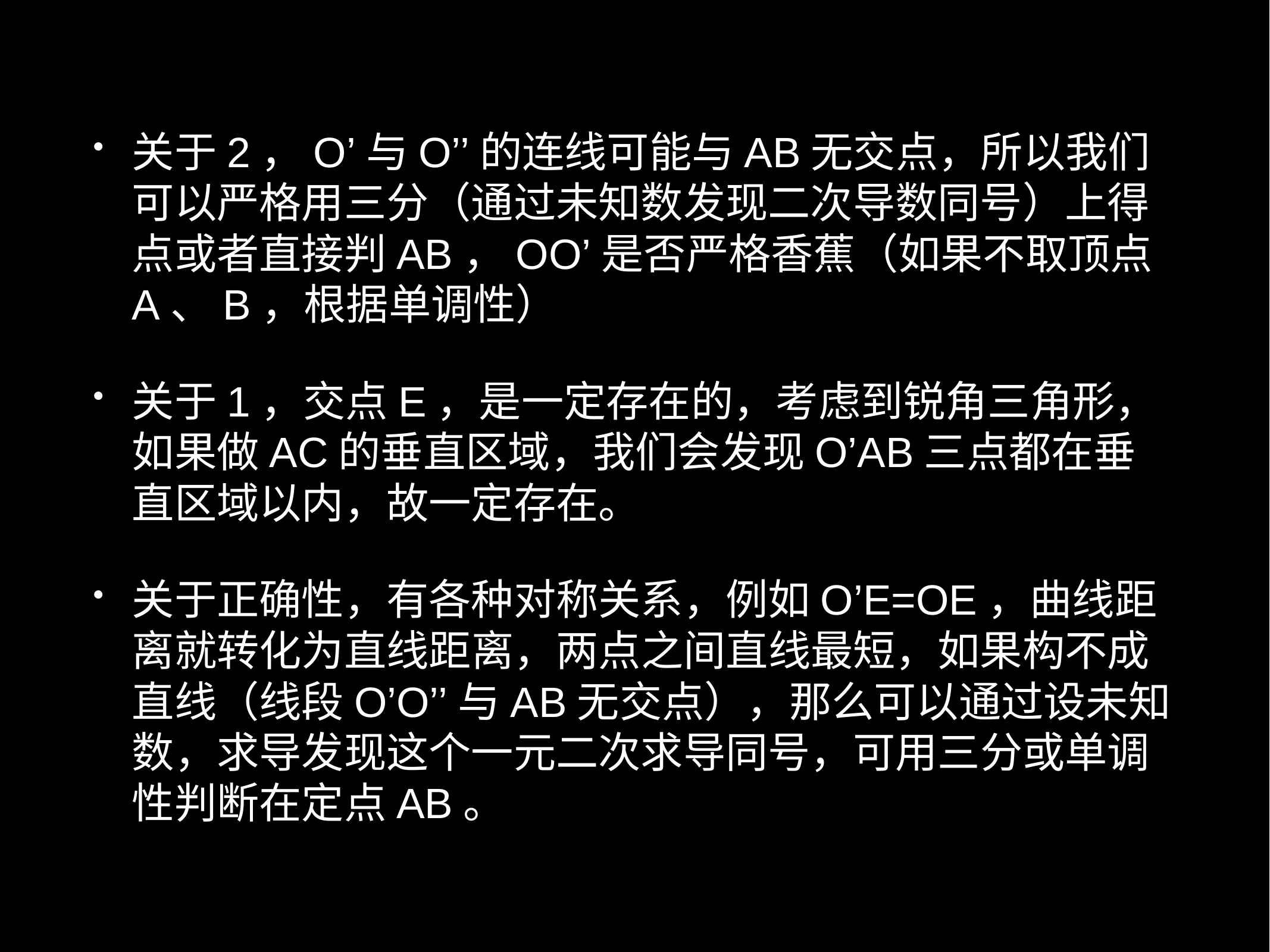

关于2，O’与O’’的连线可能与AB无交点，所以我们可以严格用三分（通过未知数发现二次导数同号）上得点或者直接判AB，OO’是否严格香蕉（如果不取顶点A、B，根据单调性）
关于1，交点E，是一定存在的，考虑到锐角三角形，如果做AC的垂直区域，我们会发现O’AB三点都在垂直区域以内，故一定存在。
关于正确性，有各种对称关系，例如O’E=OE，曲线距离就转化为直线距离，两点之间直线最短，如果构不成直线（线段O’O’’与AB无交点），那么可以通过设未知数，求导发现这个一元二次求导同号，可用三分或单调性判断在定点AB。